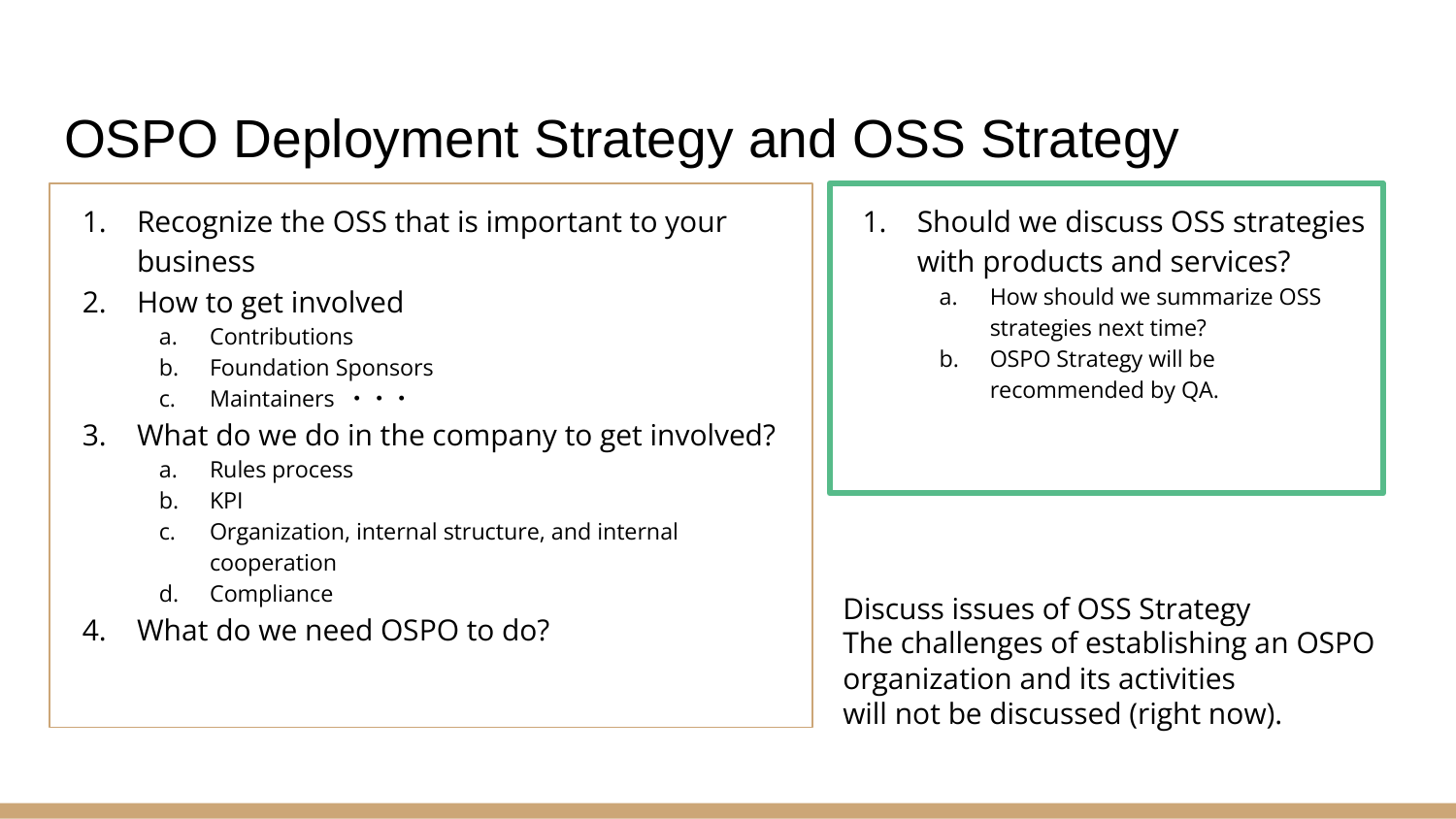

# OSPO Deployment Strategy and OSS Strategy
Recognize the OSS that is important to your business
How to get involved
Contributions
Foundation Sponsors
Maintainers ・・・
What do we do in the company to get involved?
Rules process
KPI
Organization, internal structure, and internal cooperation
Compliance
What do we need OSPO to do?
Should we discuss OSS strategies with products and services?
How should we summarize OSS strategies next time?
OSPO Strategy will be recommended by QA.
Discuss issues of OSS Strategy
The challenges of establishing an OSPO organization and its activities
will not be discussed (right now).